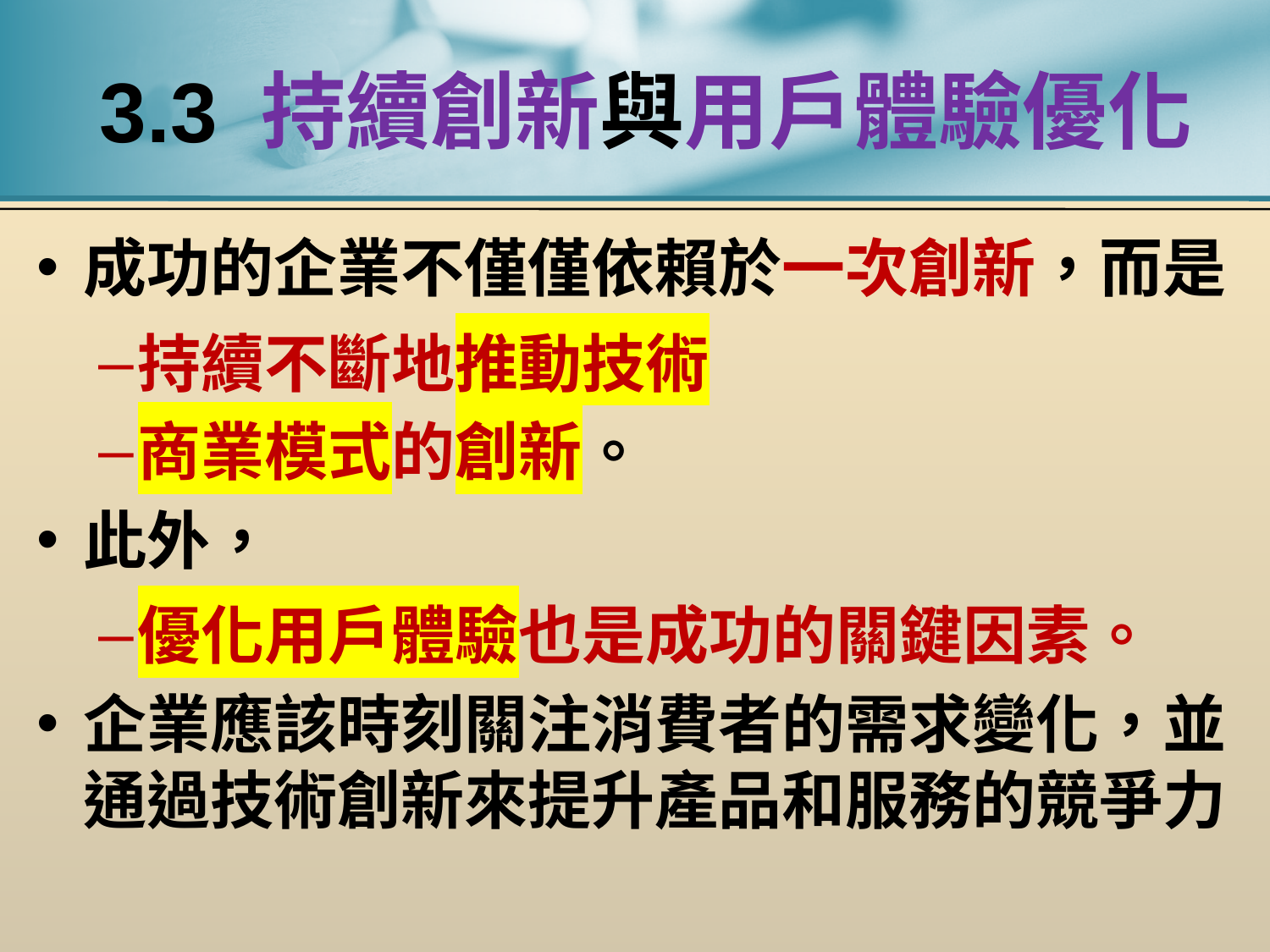

# 3.3 持續創新與用戶體驗優化
成功的企業不僅僅依賴於一次創新，而是
持續不斷地推動技術
商業模式的創新。
此外，
優化用戶體驗也是成功的關鍵因素。
企業應該時刻關注消費者的需求變化，並通過技術創新來提升產品和服務的競爭力